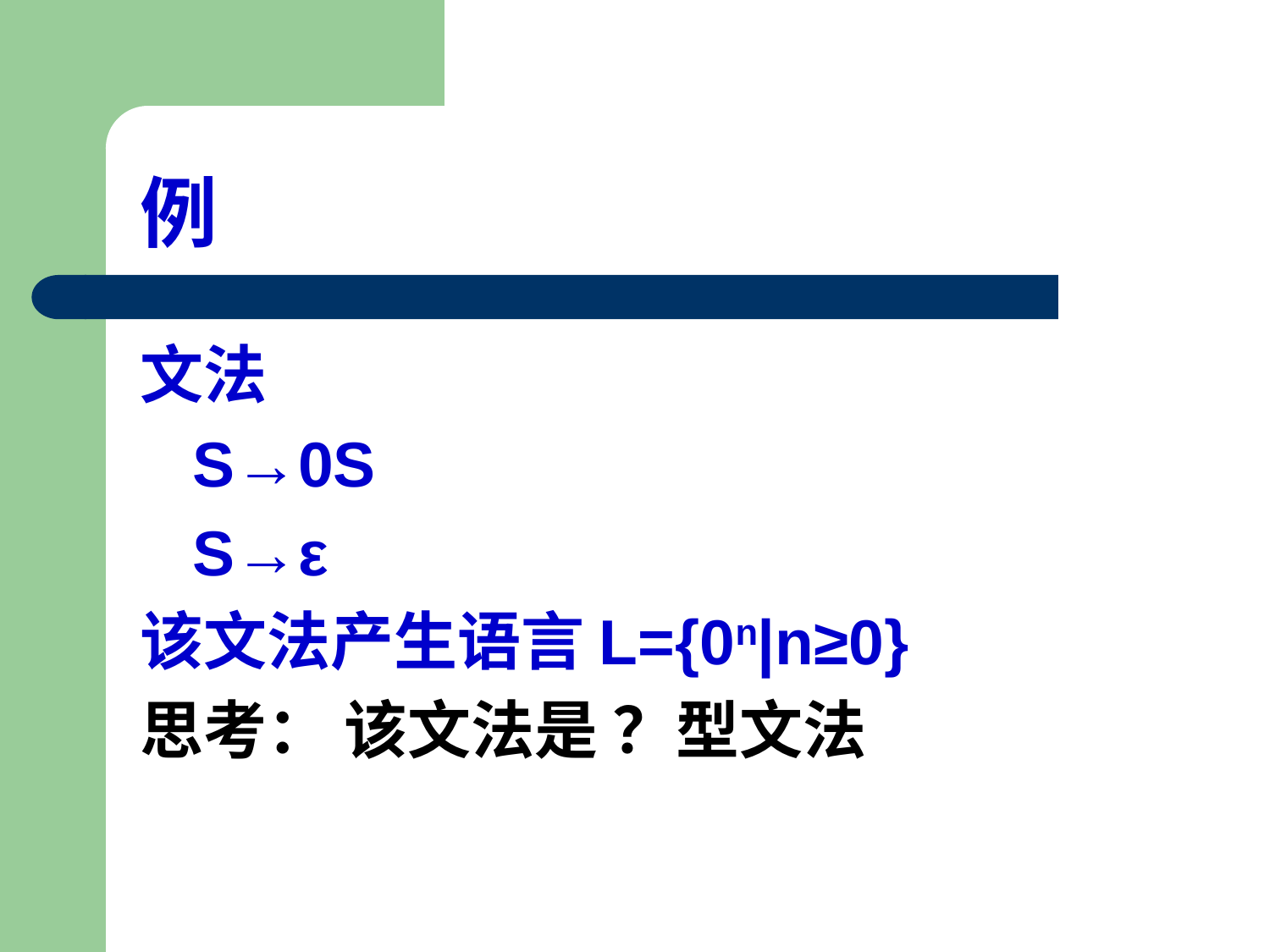

# 例
文法
   S→0S
   S→ε
该文法产生语言L={0n|n≥0}
思考： 该文法是 ？型文法